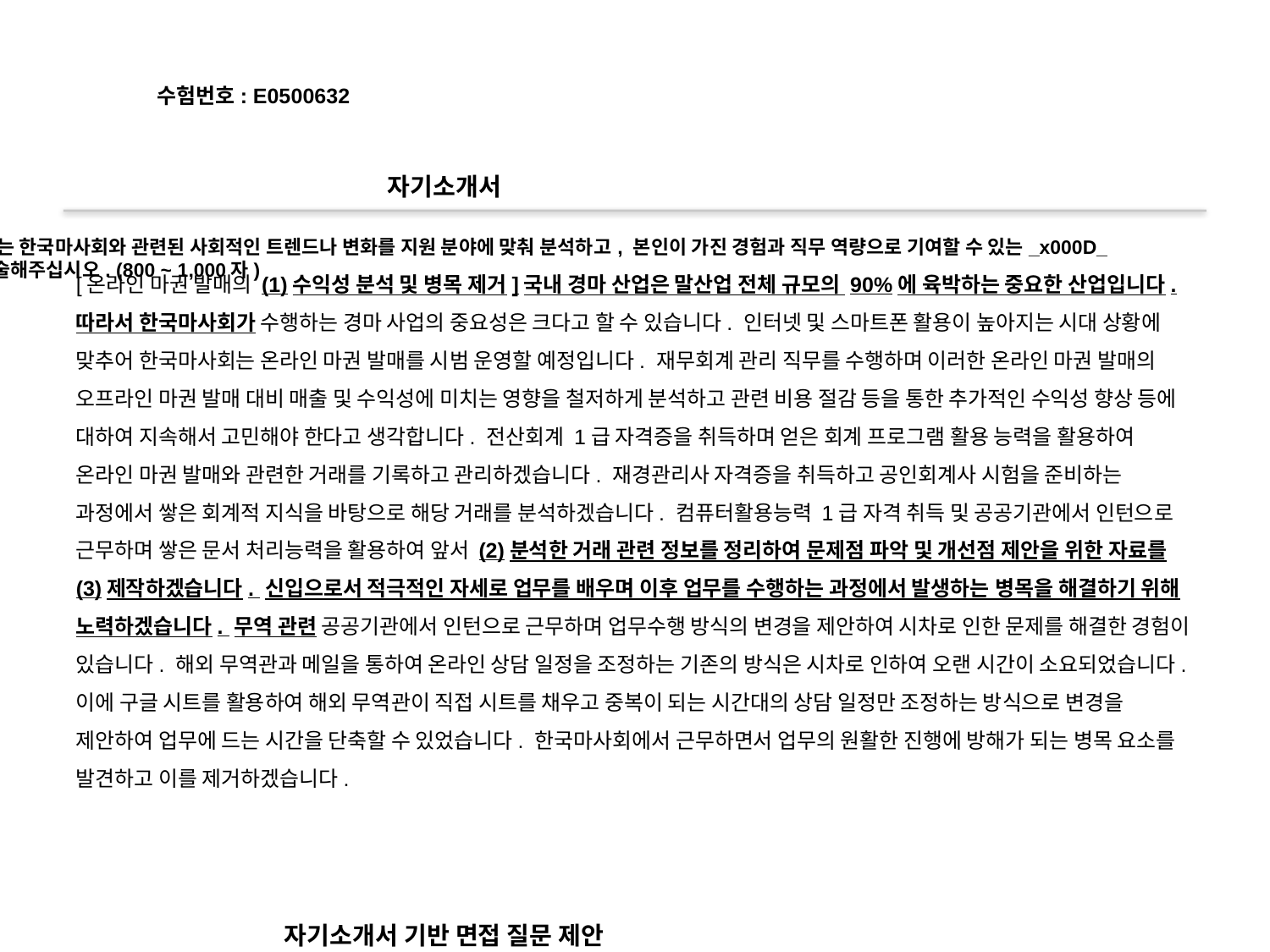

수험번호: E0500632
#

자기소개서

본인이 최근 관심을 갖고 있는 한국마사회와 관련된 사회적인 트렌드나 변화를 지원 분야에 맞춰 분석하고, 본인이 가진 경험과 직무 역량으로 기여할 수 있는_x000D_
바가 무엇인지 자세하게 기술해주십시오. (800 ~ 1,000자)

[온라인 마권 발매의 (1)수익성 분석 및 병목 제거]국내 경마 산업은 말산업 전체 규모의 90%에 육박하는 중요한 산업입니다. 따라서 한국마사회가 수행하는 경마 사업의 중요성은 크다고 할 수 있습니다. 인터넷 및 스마트폰 활용이 높아지는 시대 상황에 맞추어 한국마사회는 온라인 마권 발매를 시범 운영할 예정입니다. 재무회계 관리 직무를 수행하며 이러한 온라인 마권 발매의 오프라인 마권 발매 대비 매출 및 수익성에 미치는 영향을 철저하게 분석하고 관련 비용 절감 등을 통한 추가적인 수익성 향상 등에 대하여 지속해서 고민해야 한다고 생각합니다. 전산회계 1급 자격증을 취득하며 얻은 회계 프로그램 활용 능력을 활용하여 온라인 마권 발매와 관련한 거래를 기록하고 관리하겠습니다. 재경관리사 자격증을 취득하고 공인회계사 시험을 준비하는 과정에서 쌓은 회계적 지식을 바탕으로 해당 거래를 분석하겠습니다. 컴퓨터활용능력 1급 자격 취득 및 공공기관에서 인턴으로 근무하며 쌓은 문서 처리능력을 활용하여 앞서 (2)분석한 거래 관련 정보를 정리하여 문제점 파악 및 개선점 제안을 위한 자료를 (3)제작하겠습니다. 신입으로서 적극적인 자세로 업무를 배우며 이후 업무를 수행하는 과정에서 발생하는 병목을 해결하기 위해 노력하겠습니다. 무역 관련 공공기관에서 인턴으로 근무하며 업무수행 방식의 변경을 제안하여 시차로 인한 문제를 해결한 경험이 있습니다. 해외 무역관과 메일을 통하여 온라인 상담 일정을 조정하는 기존의 방식은 시차로 인하여 오랜 시간이 소요되었습니다. 이에 구글 시트를 활용하여 해외 무역관이 직접 시트를 채우고 중복이 되는 시간대의 상담 일정만 조정하는 방식으로 변경을 제안하여 업무에 드는 시간을 단축할 수 있었습니다. 한국마사회에서 근무하면서 업무의 원활한 진행에 방해가 되는 병목 요소를 발견하고 이를 제거하겠습니다.

자기소개서 기반 면접 질문 제안

(1) 온라인 마권 발매의 수익성 분석을 위해 가장 중요한 요소는 무엇이라고 생각하나요?
(2) 업무 병목 해결을 위해 어떤 방법들을 계획하시나요?
(3) 무역 관련 공공기관 인턴 경험에서 어떤 교훈을 한국마사회에 적용할 수 있나요?